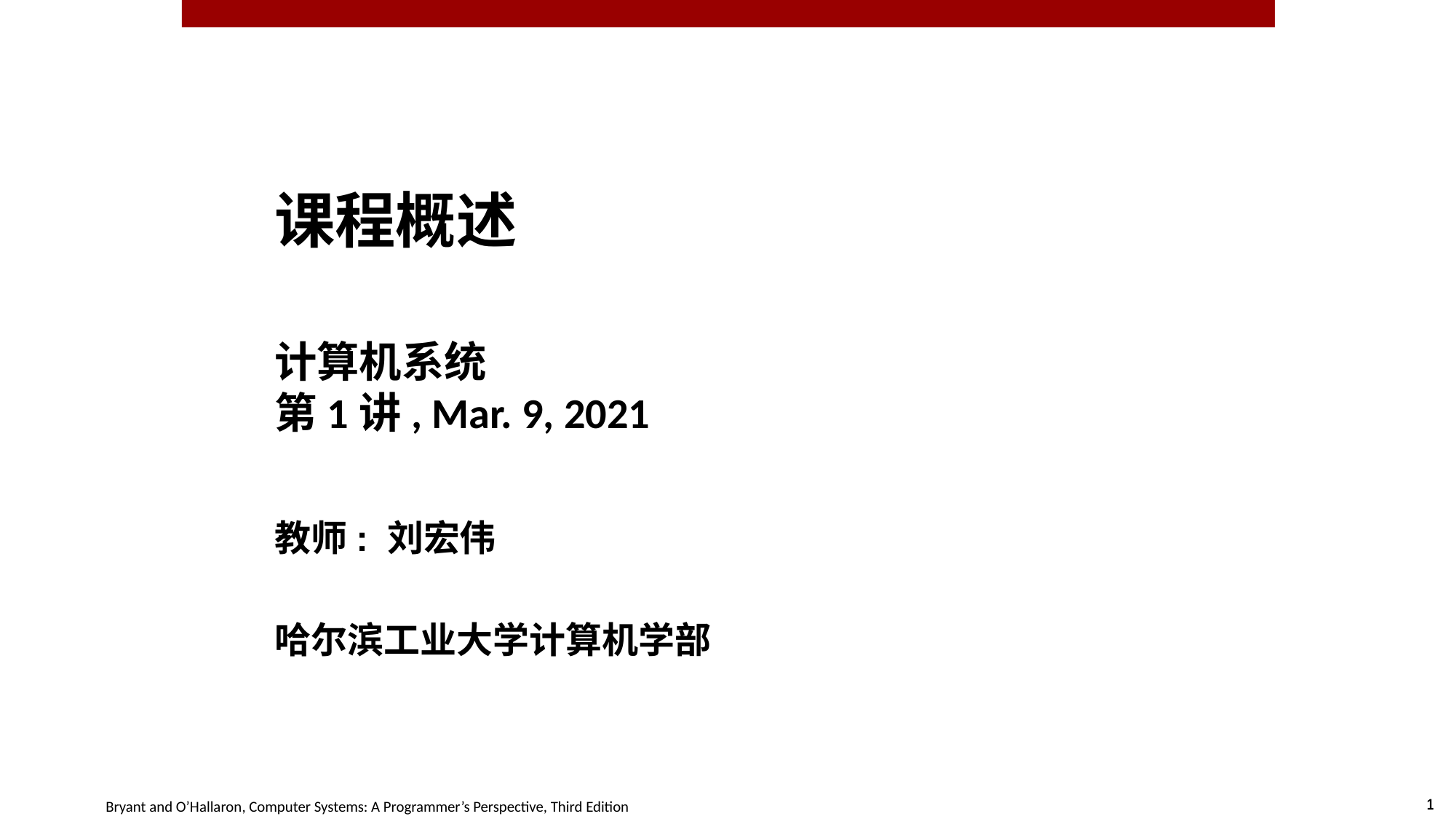

课程概述
计算机系统
第1讲, Mar. 9, 2021
教师: 刘宏伟

哈尔滨工业大学计算机学部